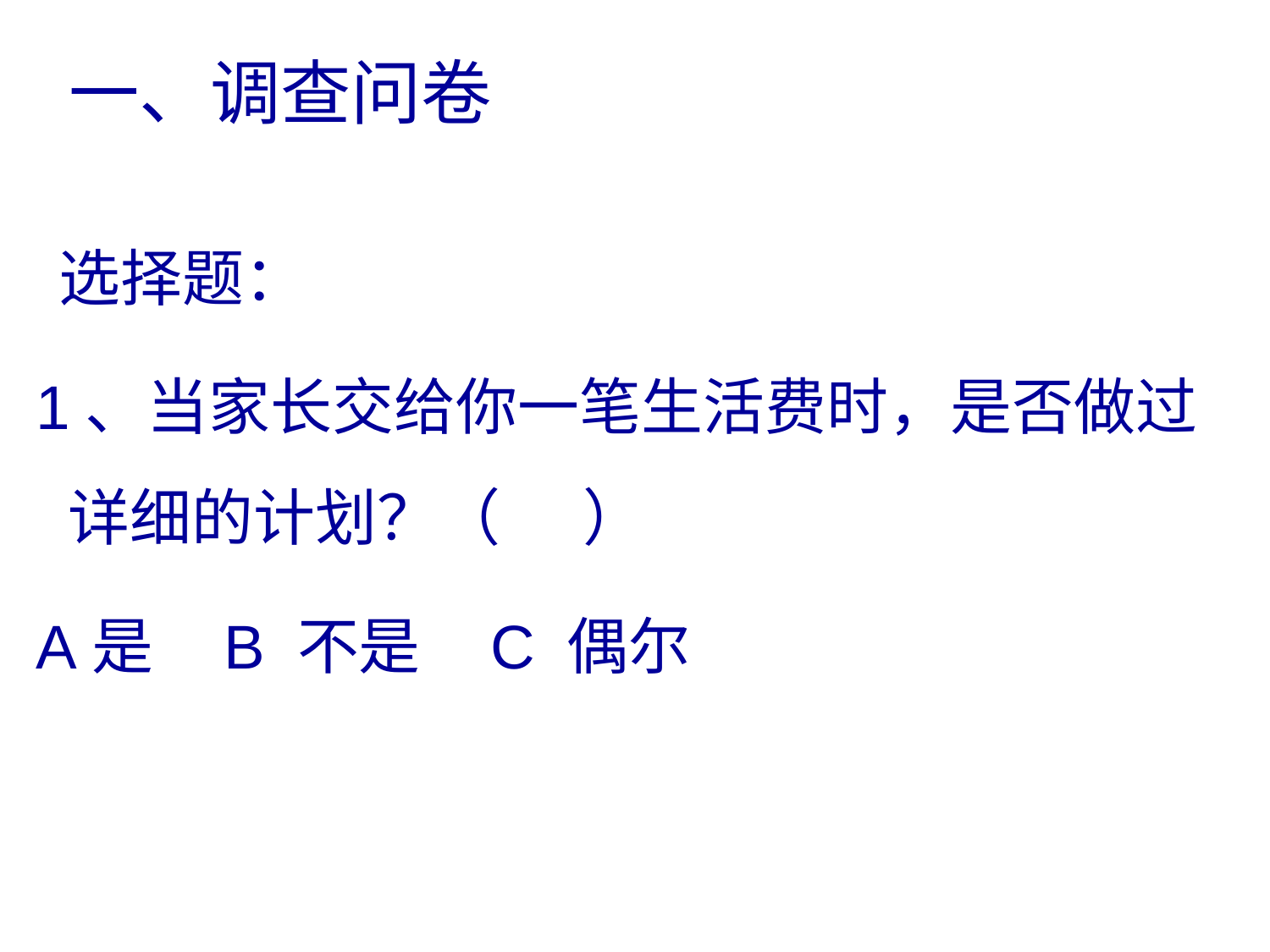

一、调查问卷
 选择题：
1、当家长交给你一笔生活费时，是否做过详细的计划？（      ）
A是    B 不是    C 偶尔